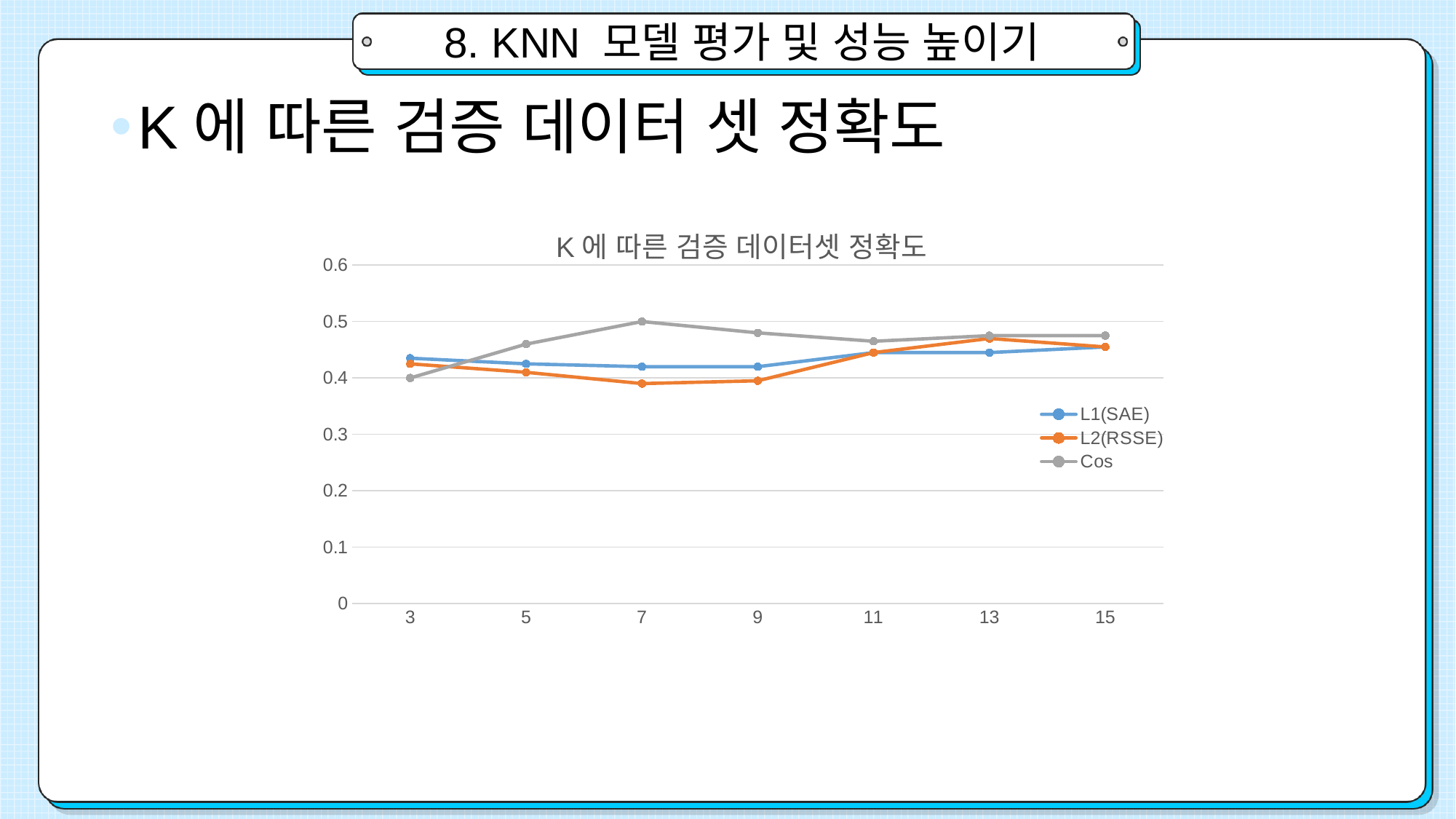

# 8. KNN 모델 평가 및 성능 높이기
K에 따른 검증 데이터 셋 정확도

### Chart: K에 따른 검증 데이터셋 정확도

| Category | L1(SAE) | L2(RSSE) | Cos |
|---|---|---|---|
| 3 | 0.435 | 0.425 | 0.4 |
| 5 | 0.425 | 0.41 | 0.46 |
| 7 | 0.42 | 0.39 | 0.5 |
| 9 | 0.42 | 0.395 | 0.48 |
| 11 | 0.445 | 0.445 | 0.465 |
| 13 | 0.445 | 0.47 | 0.475 |
| 15 | 0.455 | 0.455 | 0.475 |